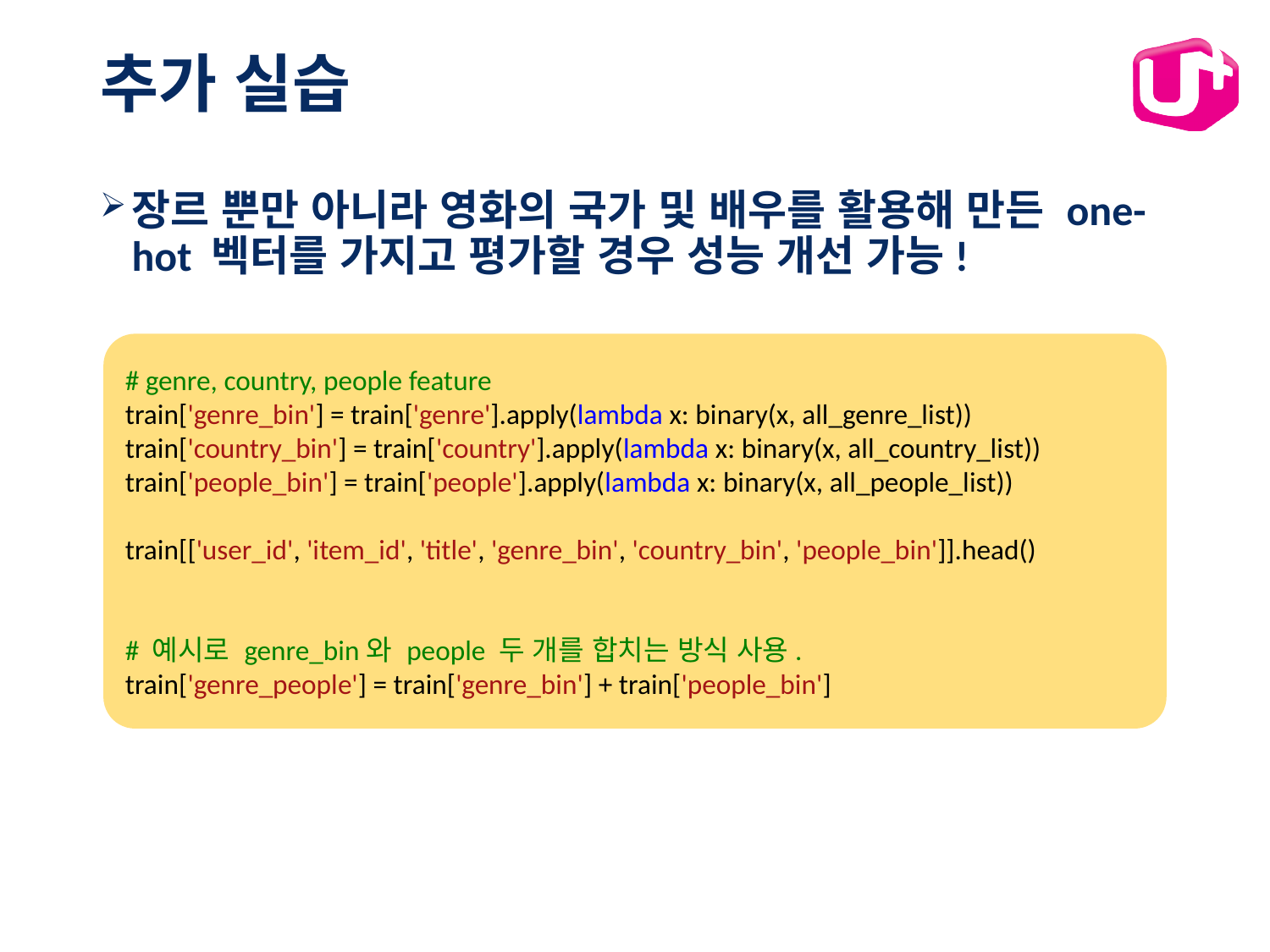

# 추가 실습
장르 뿐만 아니라 영화의 국가 및 배우를 활용해 만든 one-hot 벡터를 가지고 평가할 경우 성능 개선 가능!
# genre, country, people feature
train['genre_bin'] = train['genre'].apply(lambda x: binary(x, all_genre_list))
train['country_bin'] = train['country'].apply(lambda x: binary(x, all_country_list))
train['people_bin'] = train['people'].apply(lambda x: binary(x, all_people_list))
train[['user_id', 'item_id', 'title', 'genre_bin', 'country_bin', 'people_bin']].head()

# 예시로 genre_bin와 people 두 개를 합치는 방식 사용.
train['genre_people'] = train['genre_bin'] + train['people_bin']